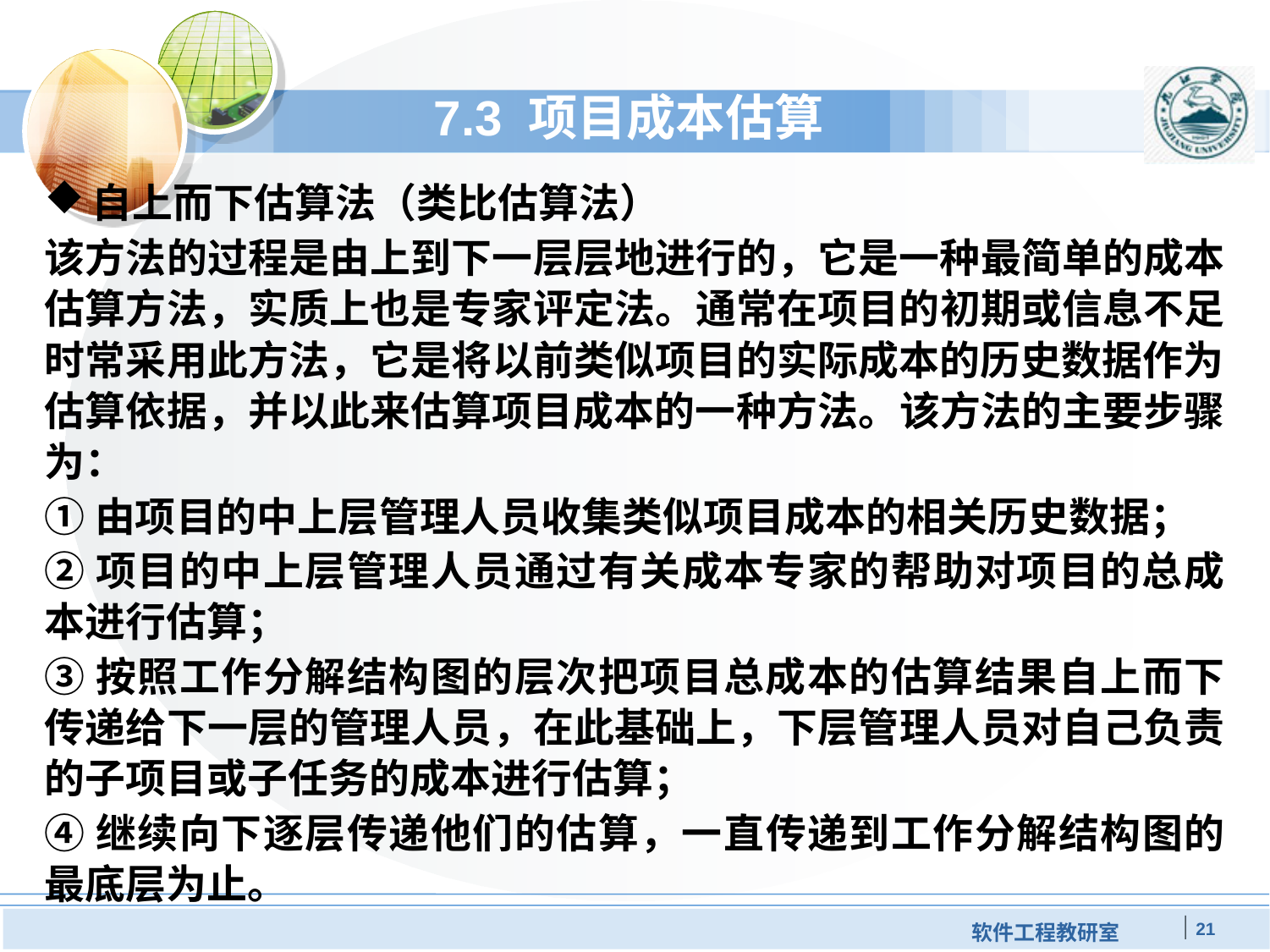

7.3 项目成本估算
自上而下估算法（类比估算法）
该方法的过程是由上到下一层层地进行的，它是一种最简单的成本估算方法，实质上也是专家评定法。通常在项目的初期或信息不足时常采用此方法，它是将以前类似项目的实际成本的历史数据作为估算依据，并以此来估算项目成本的一种方法。该方法的主要步骤为：
①由项目的中上层管理人员收集类似项目成本的相关历史数据；
②项目的中上层管理人员通过有关成本专家的帮助对项目的总成本进行估算；
③按照工作分解结构图的层次把项目总成本的估算结果自上而下传递给下一层的管理人员，在此基础上，下层管理人员对自己负责的子项目或子任务的成本进行估算；
④继续向下逐层传递他们的估算，一直传递到工作分解结构图的最底层为止。